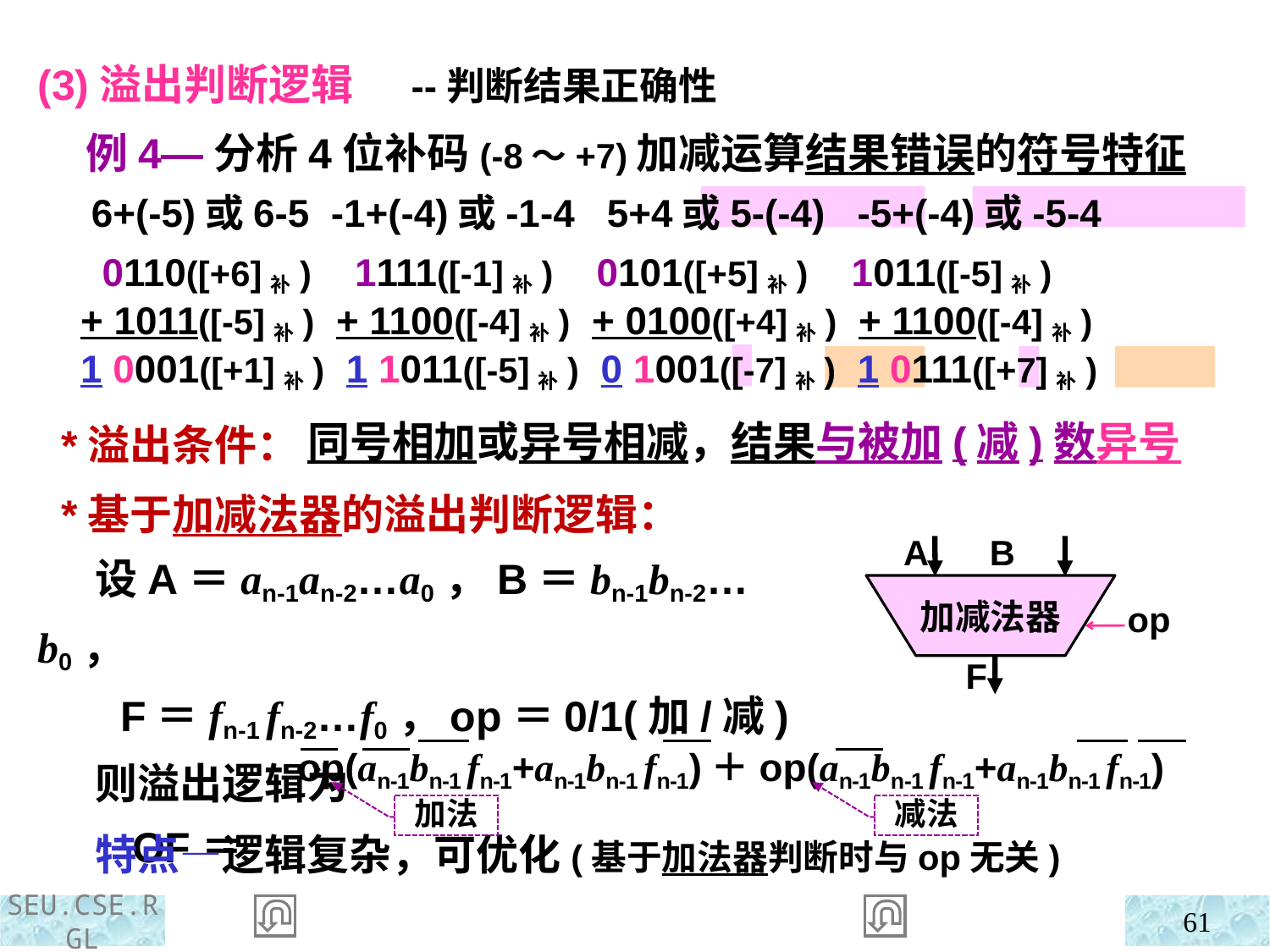

(3)溢出判断逻辑     --判断结果正确性

  *溢出条件：
    例4—分析4位补码(-8～+7)加减运算结果错误的符号特征
     6+(-5)或6-5  -1+(-4)或-1-4   5+4或5-(-4)   -5+(-4)或-5-4
      0110([+6]补)    1111([-1]补)    0101([+5]补)    1011([-5]补)
    + 1011([-5]补)  + 1100([-4]补)  + 0100([+4]补)  + 1100([-4]补)
    1 0001([+1]补)  1 1011([-5]补)  0 1001([-7]补)  1 0111([+7]补)

同号相加或异号相减，结果与被加(减)数异号
  *基于加减法器的溢出判断逻辑：
     设A＝an-1an-2…a0，B＝bn-1bn-2…b0，
       F＝fn-1 fn-2…f0，op＝0/1(加/减)
     则溢出逻辑为
        OF＝
A      B

加减法器
op

F

op(an-1bn-1 fn-1+an-1bn-1 fn-1)＋op(an-1bn-1 fn-1+an-1bn-1 fn-1)
加法
减法
     特点—逻辑复杂，可优化(基于加法器判断时与op无关)

61